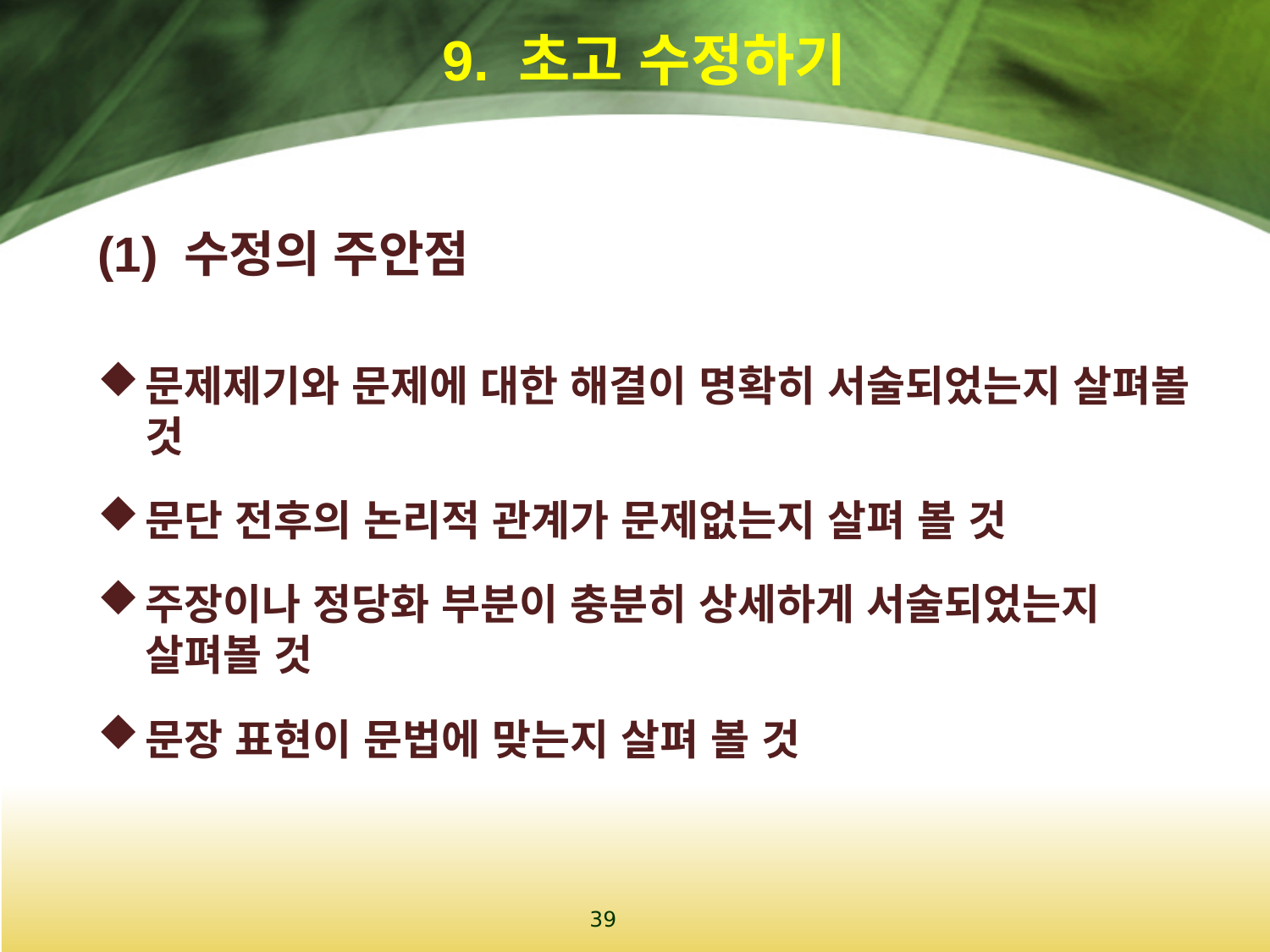

# 9. 초고 수정하기
(1) 수정의 주안점

문제제기와 문제에 대한 해결이 명확히 서술되었는지 살펴볼 것

문단 전후의 논리적 관계가 문제없는지 살펴 볼 것

주장이나 정당화 부분이 충분히 상세하게 서술되었는지 살펴볼 것

문장 표현이 문법에 맞는지 살펴 볼 것

39